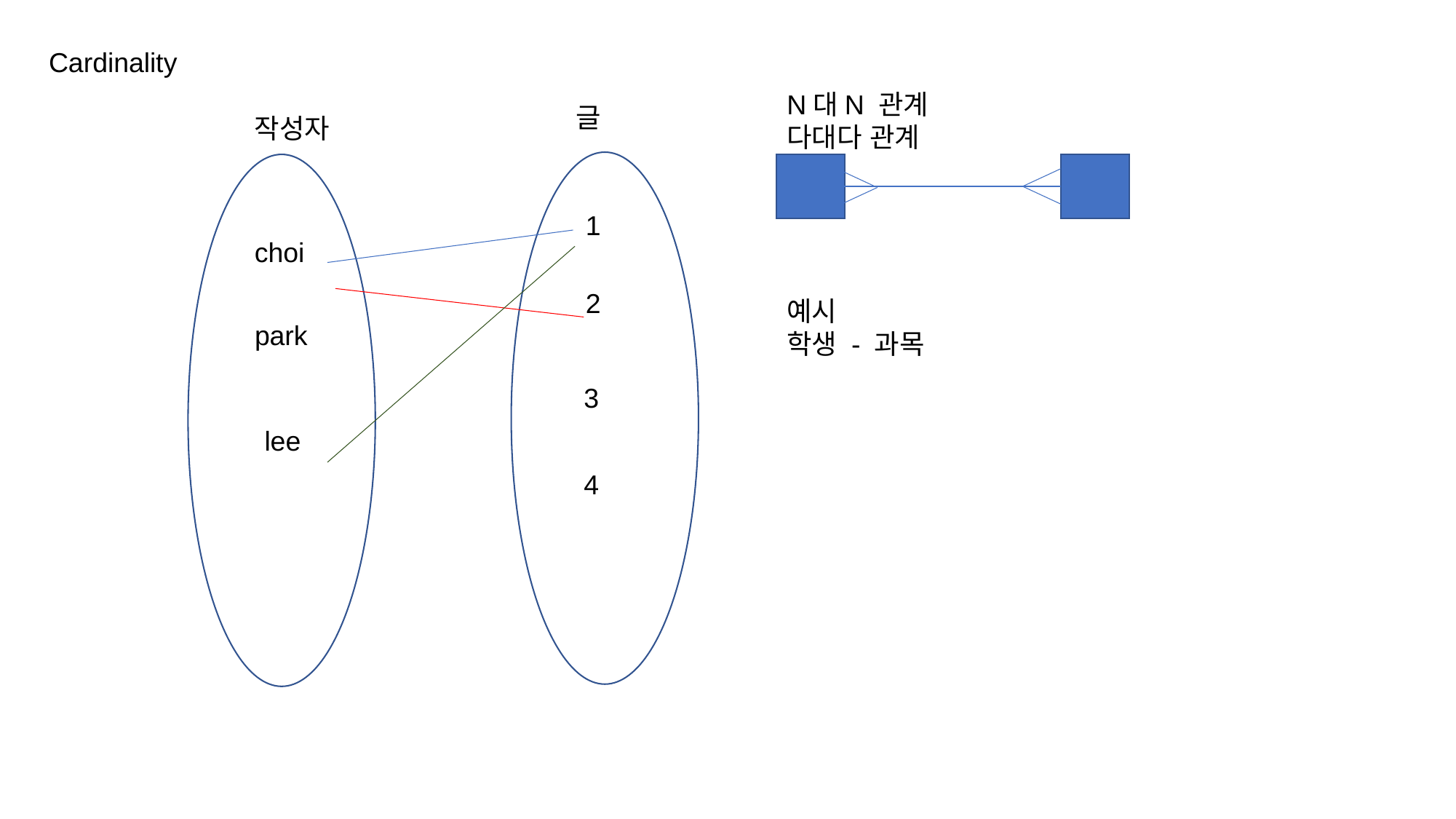

Cardinality
N대N 관계
다대다 관계
글
작성자

1
choi
2
예시
학생 - 과목

park
3
lee
4